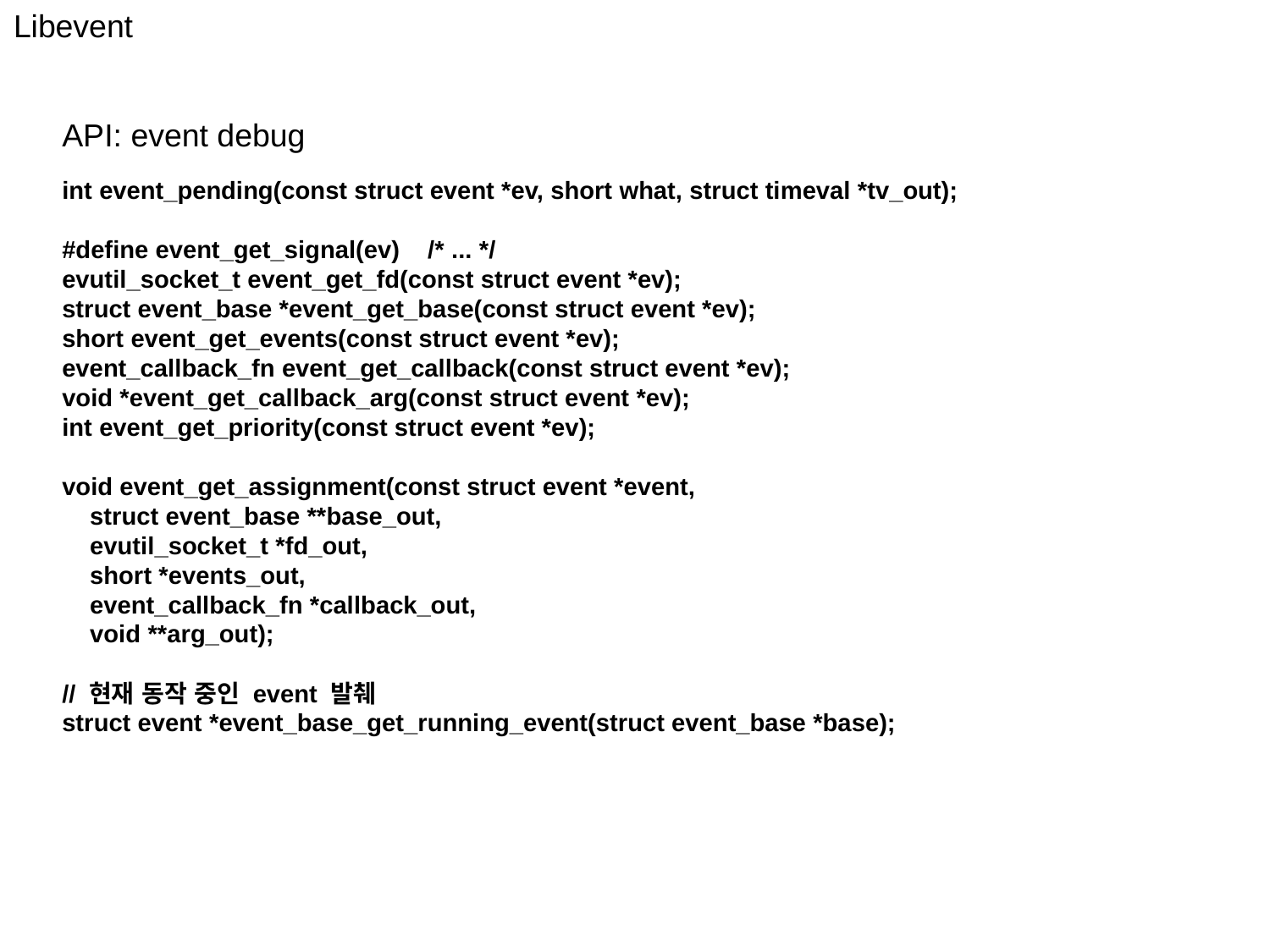

Libevent
API: event debug
int event_pending(const struct event *ev, short what, struct timeval *tv_out);

#define event_get_signal(ev)    /* ... */
evutil_socket_t event_get_fd(const struct event *ev);
struct event_base *event_get_base(const struct event *ev);
short event_get_events(const struct event *ev);
event_callback_fn event_get_callback(const struct event *ev);
void *event_get_callback_arg(const struct event *ev);
int event_get_priority(const struct event *ev);

void event_get_assignment(const struct event *event,
    struct event_base **base_out,
    evutil_socket_t *fd_out,
    short *events_out,
    event_callback_fn *callback_out,
    void **arg_out);

// 현재 동작 중인 event 발췌
struct event *event_base_get_running_event(struct event_base *base);